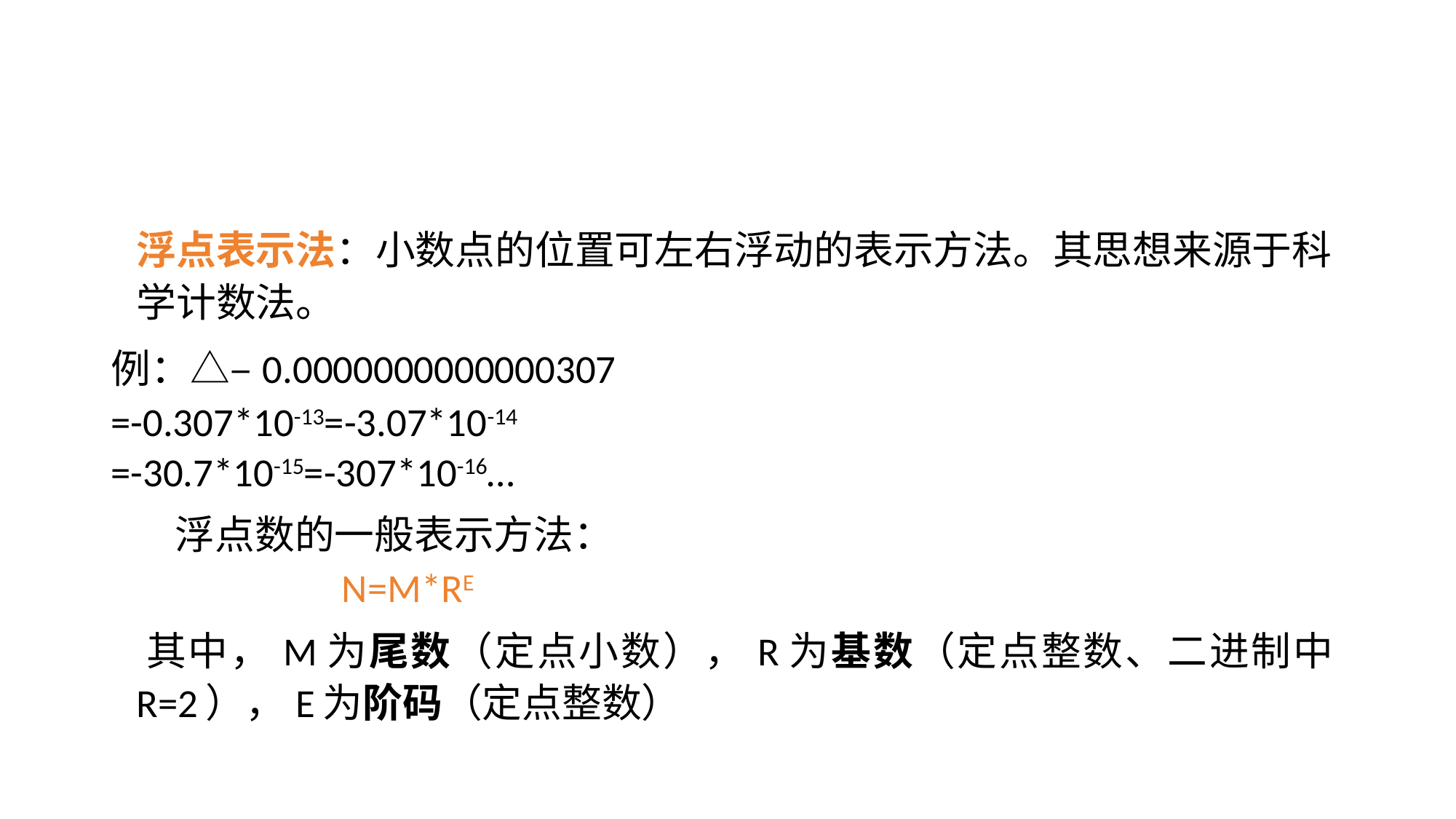

#
	浮点表示法：小数点的位置可左右浮动的表示方法。其思想来源于科学计数法。
例：△–0.0000000000000307
=-0.307*10-13=-3.07*10-14
=-30.7*10-15=-307*10-16…
      浮点数的一般表示方法：
                      		N=M*RE
  其中，M为尾数（定点小数），R为基数（定点整数、二进制中R=2），E为阶码（定点整数）